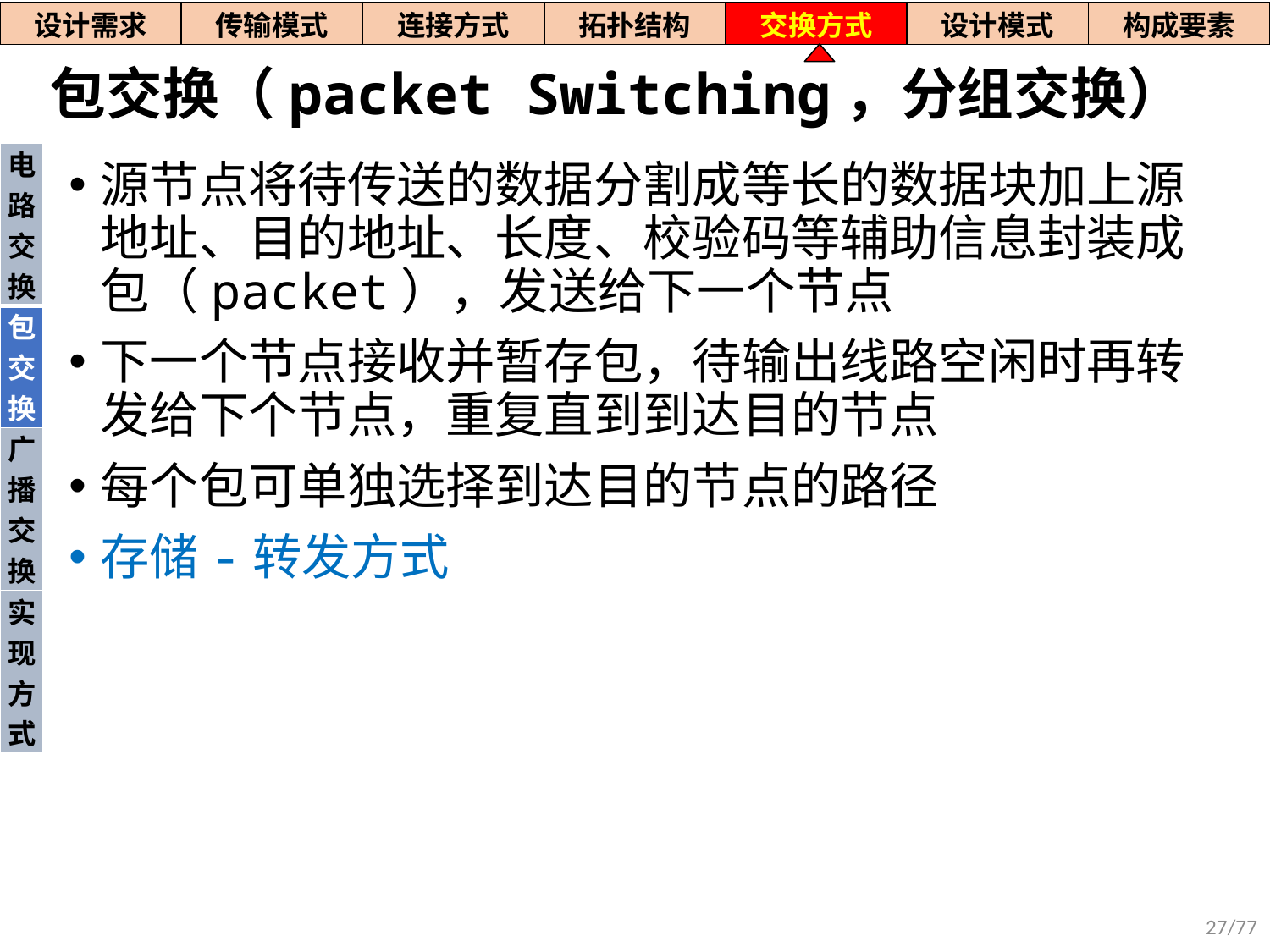

| 设计需求 | 传输模式 | 连接方式 | 拓扑结构 | 交换方式 | 设计模式 | 构成要素 |
| --- | --- | --- | --- | --- | --- | --- |

# 包交换（packet Switching，分组交换）
| 电路交换 |
| --- |
| 包交换 |
| 广播交换 |
| 实现方式 |
源节点将待传送的数据分割成等长的数据块加上源地址、目的地址、长度、校验码等辅助信息封装成包（packet），发送给下一个节点
下一个节点接收并暂存包，待输出线路空闲时再转发给下个节点，重复直到到达目的节点
每个包可单独选择到达目的节点的路径
存储-转发方式

27/77